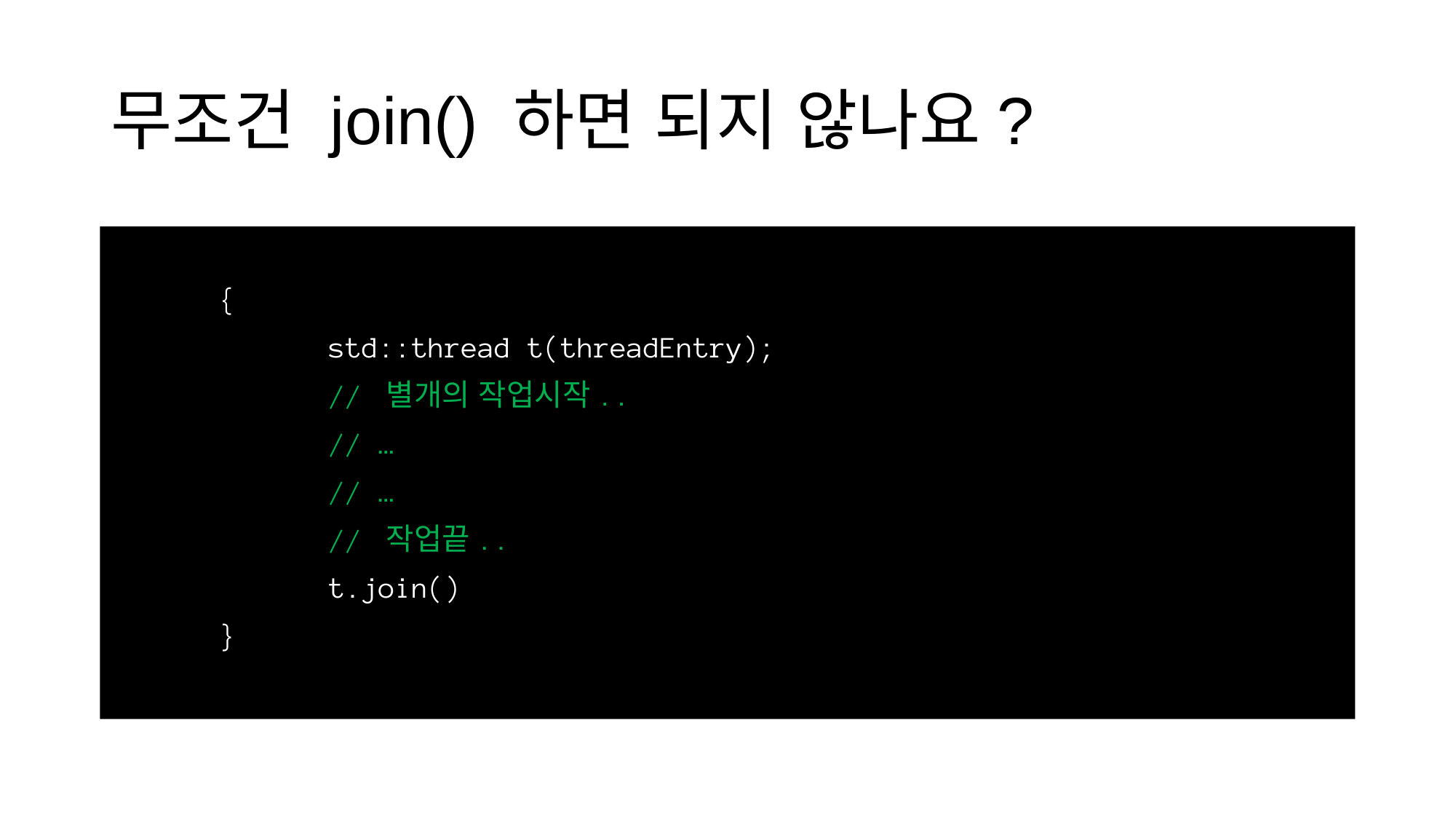

# 무조건 join() 하면 되지 않나요?

	{
		std::thread t(threadEntry);
		// 별개의 작업시작..
		// …
		// …
		// 작업끝..
		t.join()
	}